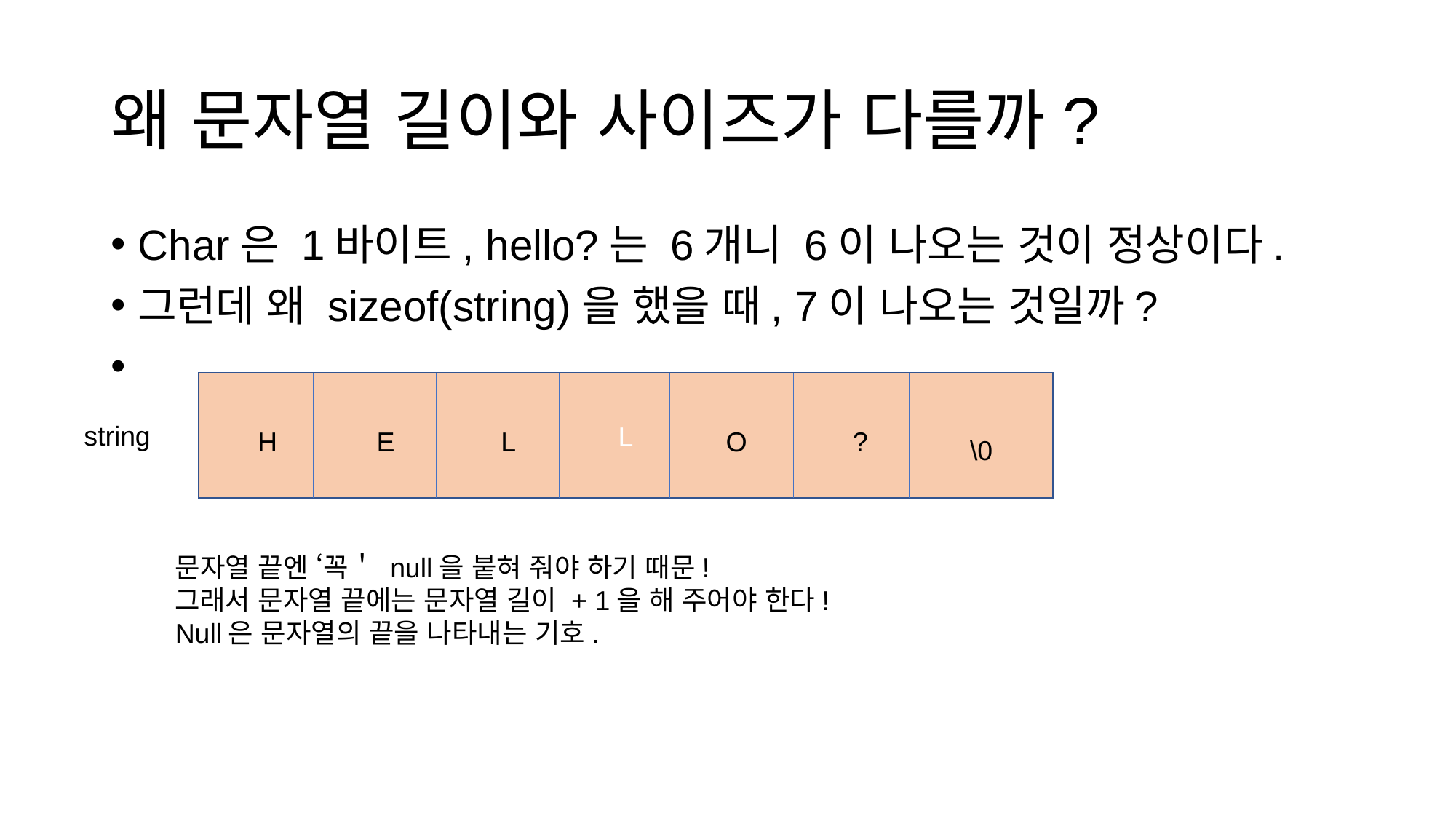

# 왜 문자열 길이와 사이즈가 다를까?
Char은 1바이트, hello?는 6개니 6이 나오는 것이 정상이다.
그런데 왜 sizeof(string)을 했을 때, 7이 나오는 것일까?

L
string
H
E
L
?
O
\0
문자열 끝엔 ‘꼭＇ null을 붙혀 줘야 하기 때문!
그래서 문자열 끝에는 문자열 길이 + 1을 해 주어야 한다!
Null은 문자열의 끝을 나타내는 기호.